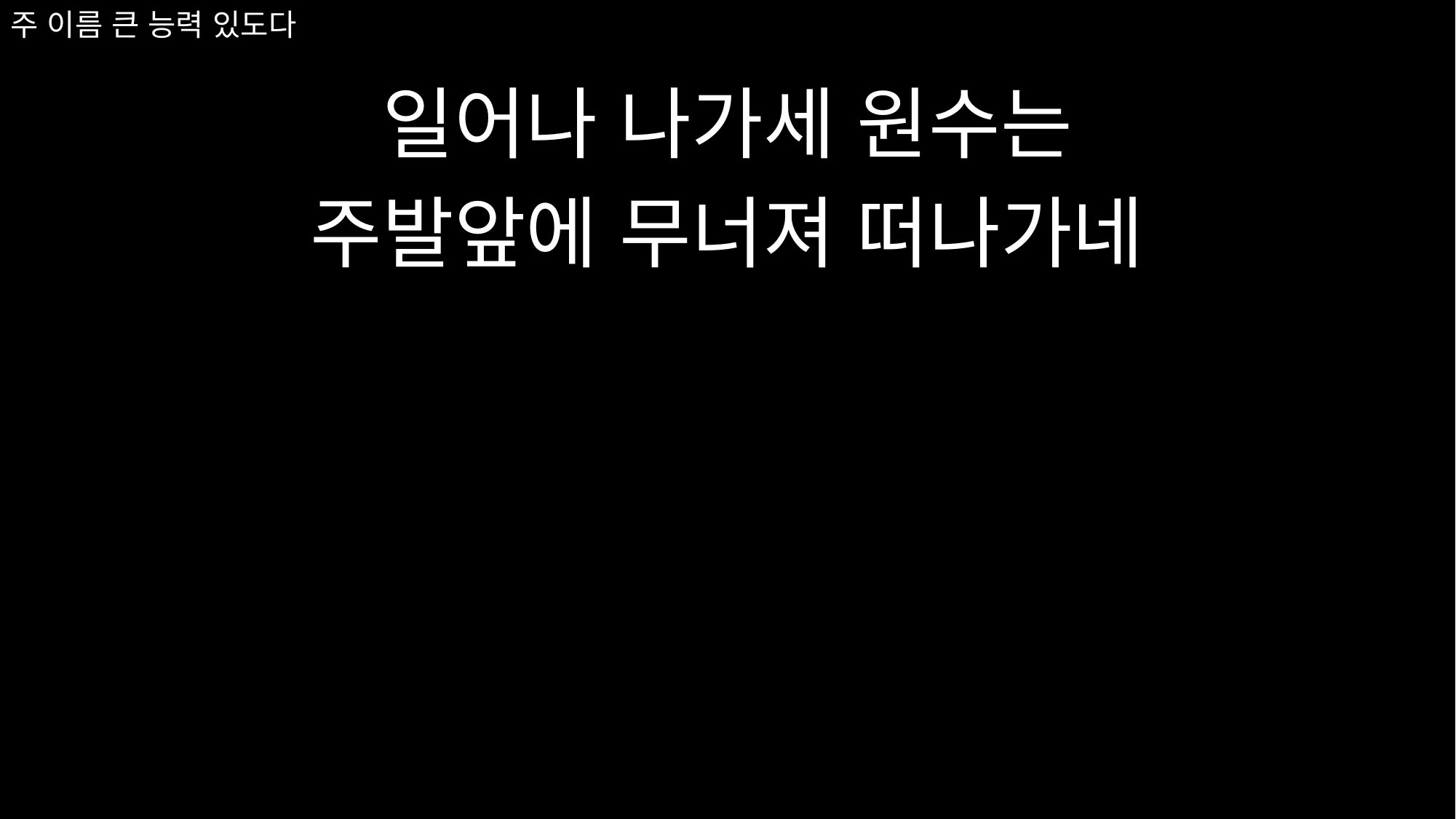

# 주 이름 큰 능력 있도다
일어나 나가세 원수는
주발앞에 무너져 떠나가네